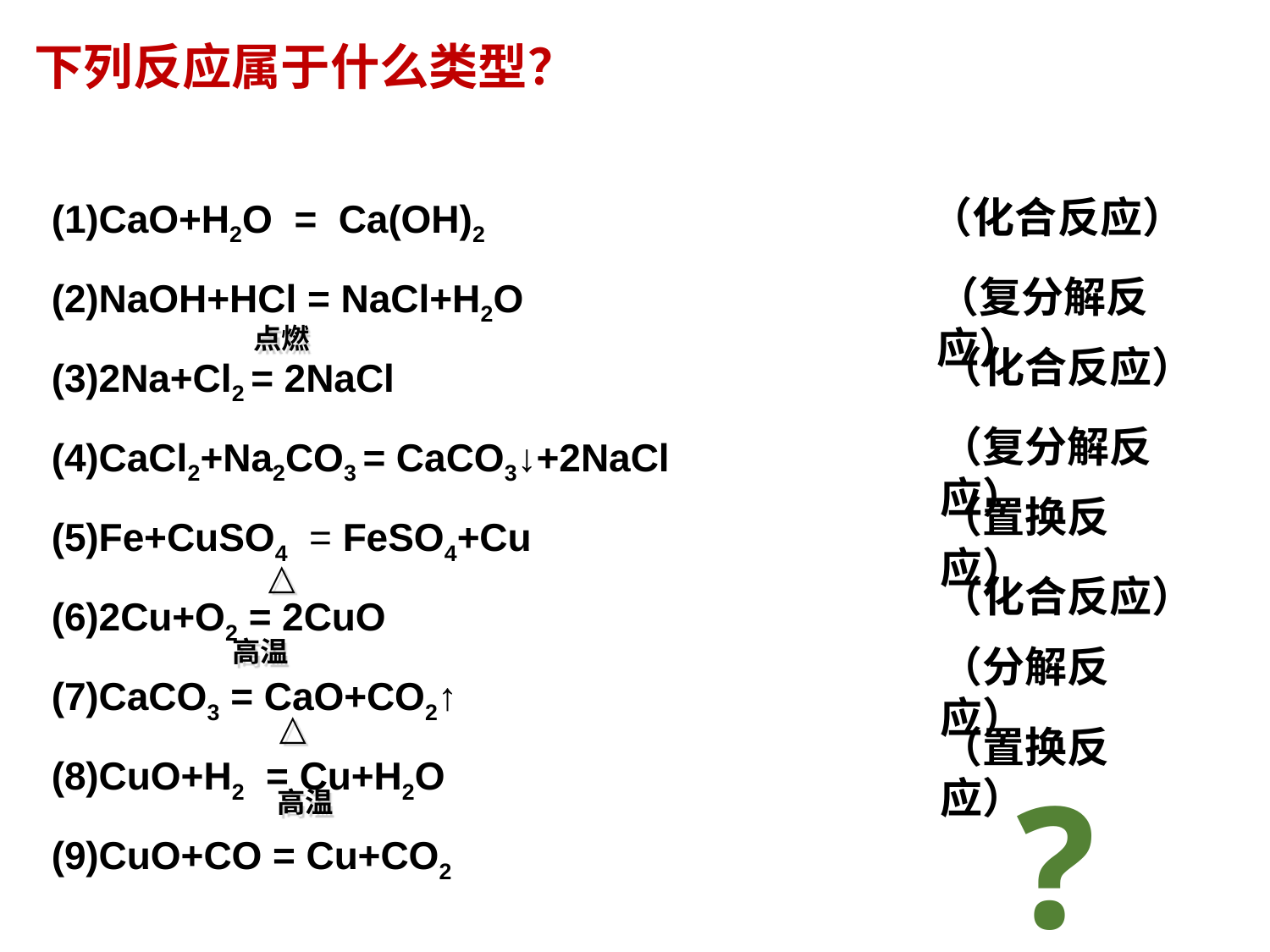

下列反应属于什么类型？
(1)CaO+H2O  =  Ca(OH)2
(2)NaOH+HCl = NaCl+H2O
(3)2Na+Cl2 = 2NaCl
(4)CaCl2+Na2CO3 = CaCO3↓+2NaCl
(5)Fe+CuSO4  = FeSO4+Cu
(6)2Cu+O2 = 2CuO
(7)CaCO3 = CaO+CO2↑
(8)CuO+H2  = Cu+H2O
(9)CuO+CO = Cu+CO2
（化合反应）
（复分解反应）
点燃
（化合反应）
（复分解反应）
（置换反应）
△
（化合反应）
高温
（分解反应）
△
（置换反应）
?
高温